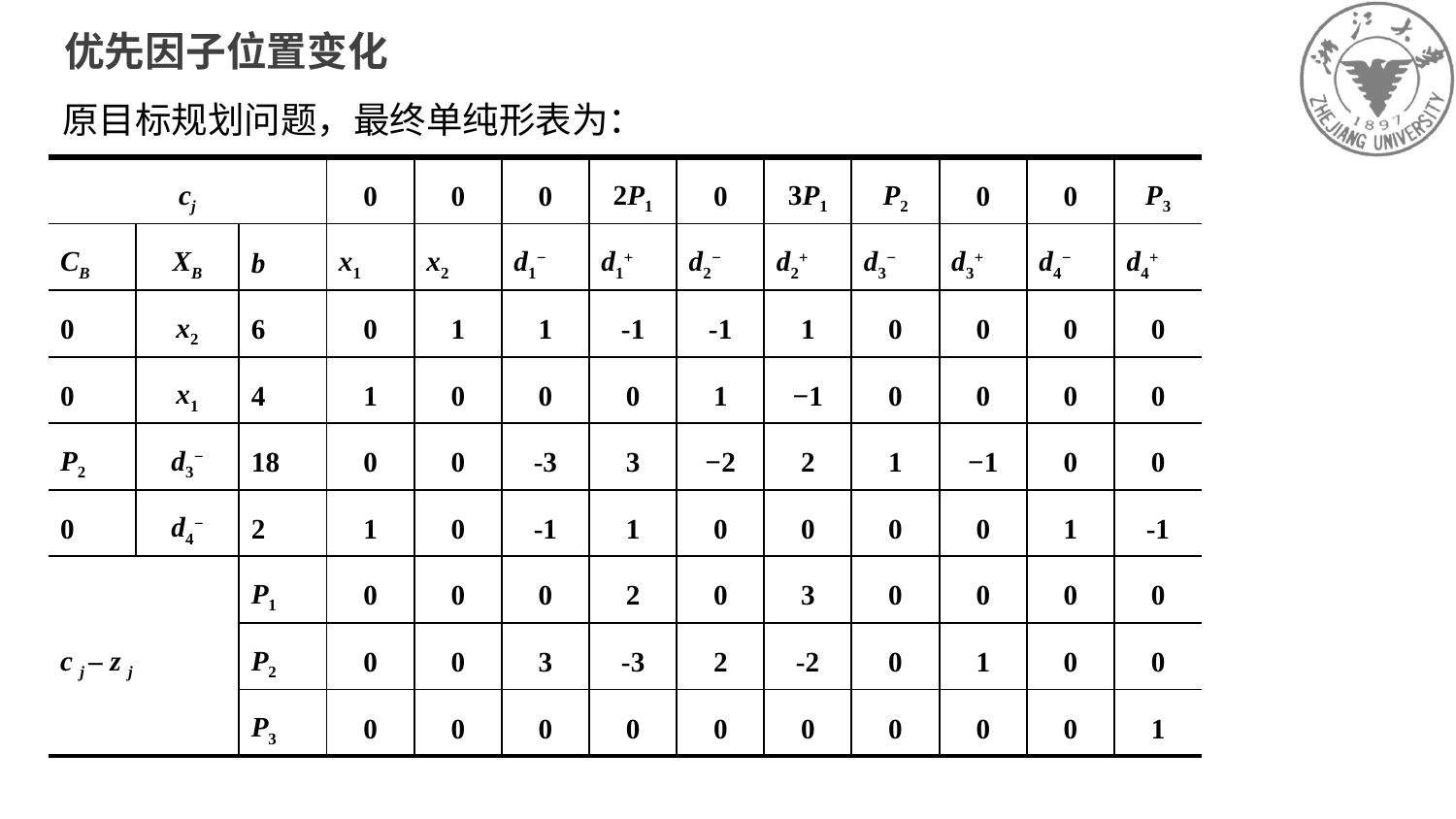

优先因子位置变化
原目标规划问题，最终单纯形表为：
| cj |  |  | 0 | 0 | 0 | 2P1 | 0 | 3P1 | P2 | 0 | 0 | P3 |
| --- | --- | --- | --- | --- | --- | --- | --- | --- | --- | --- | --- | --- |
| CB | XB | b | x1 | x2 | d1− | d1+ | d2− | d2+ | d3− | d3+ | d4− | d4+ |
| 0 | x2 | 6 | 0 | 1 | 1 | -1 | -1 | 1 | 0 | 0 | 0 | 0 |
| 0 | x1 | 4 | 1 | 0 | 0 | 0 | 1 | −1 | 0 | 0 | 0 | 0 |
| P2 | d3− | 18 | 0 | 0 | -3 | 3 | −2 | 2 | 1 | −1 | 0 | 0 |
| 0 | d4− | 2 | 1 | 0 | -1 | 1 | 0 | 0 | 0 | 0 | 1 | -1 |
| c j – z j |  | P1 | 0 | 0 | 0 | 2 | 0 | 3 | 0 | 0 | 0 | 0 |
|  |  | P2 | 0 | 0 | 3 | -3 | 2 | -2 | 0 | 1 | 0 | 0 |
|  |  | P3 | 0 | 0 | 0 | 0 | 0 | 0 | 0 | 0 | 0 | 1 |